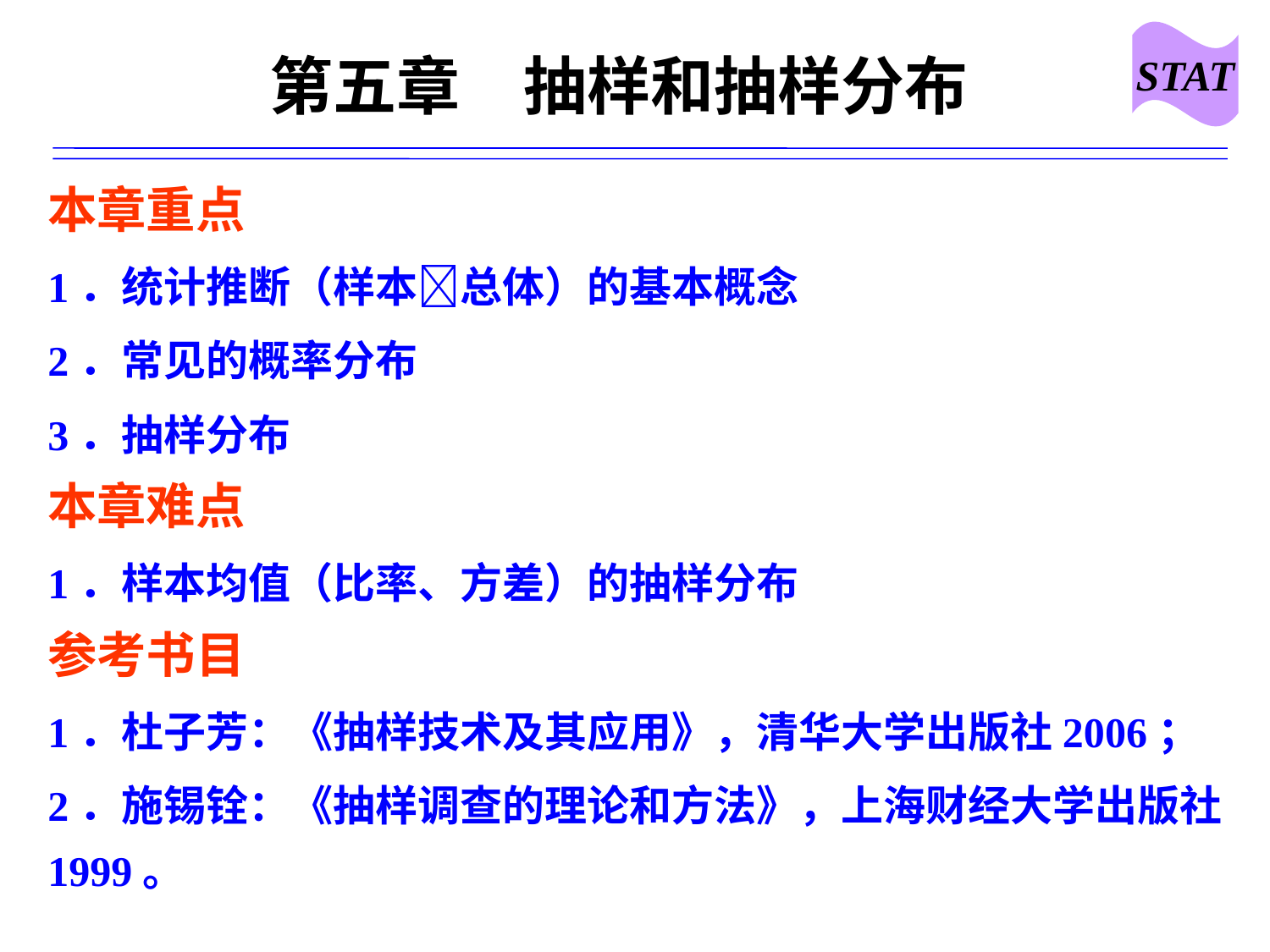

STAT
# 第五章　抽样和抽样分布

本章重点
1．统计推断（样本⇒总体）的基本概念
2．常见的概率分布
3．抽样分布
本章难点
1．样本均值（比率、方差）的抽样分布
参考书目
1．杜子芳：《抽样技术及其应用》，清华大学出版社2006；
2．施锡铨：《抽样调查的理论和方法》，上海财经大学出版社1999。